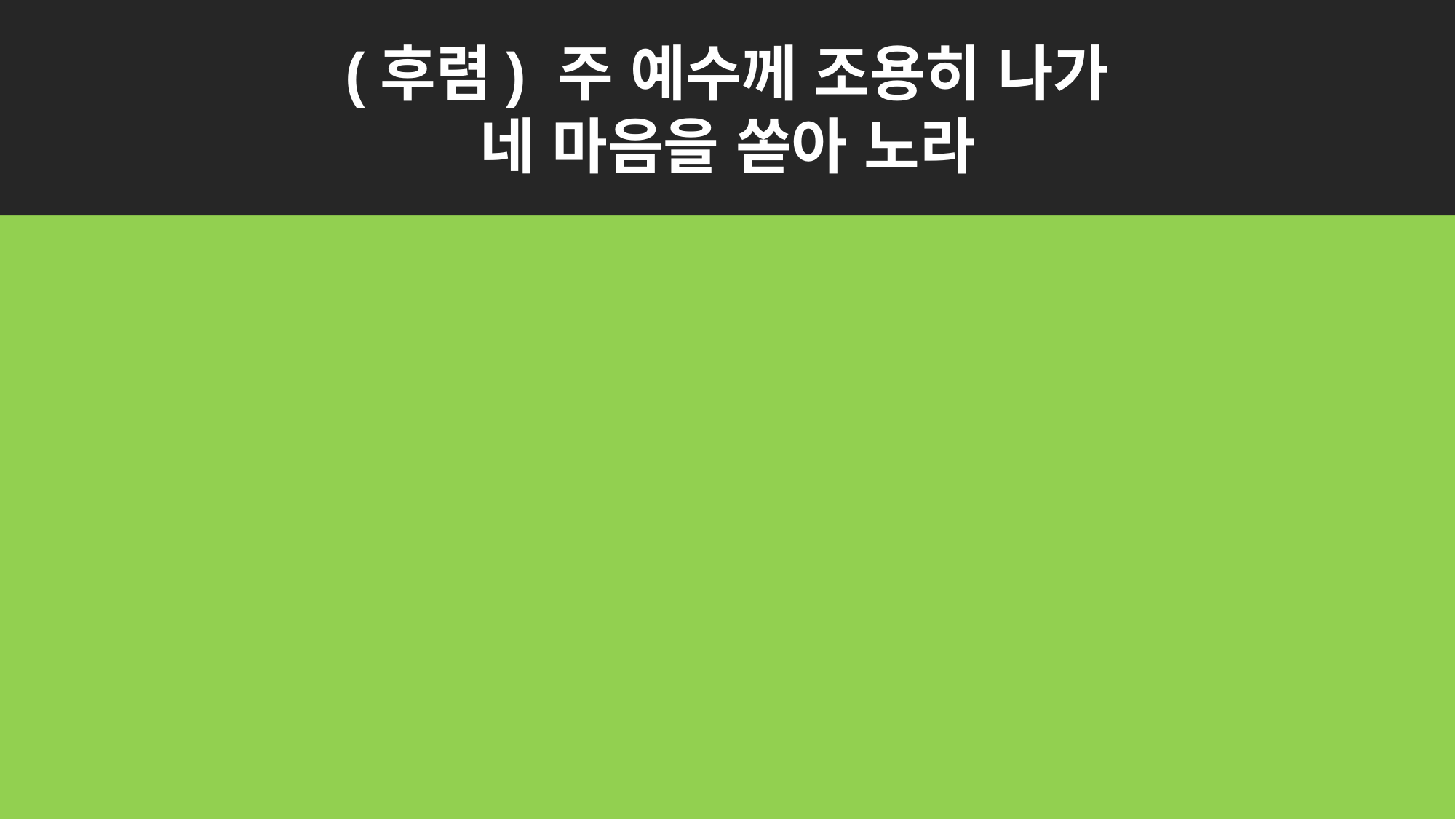

(후렴) 주 예수께 조용히 나가
네 마음을 쏟아 노라